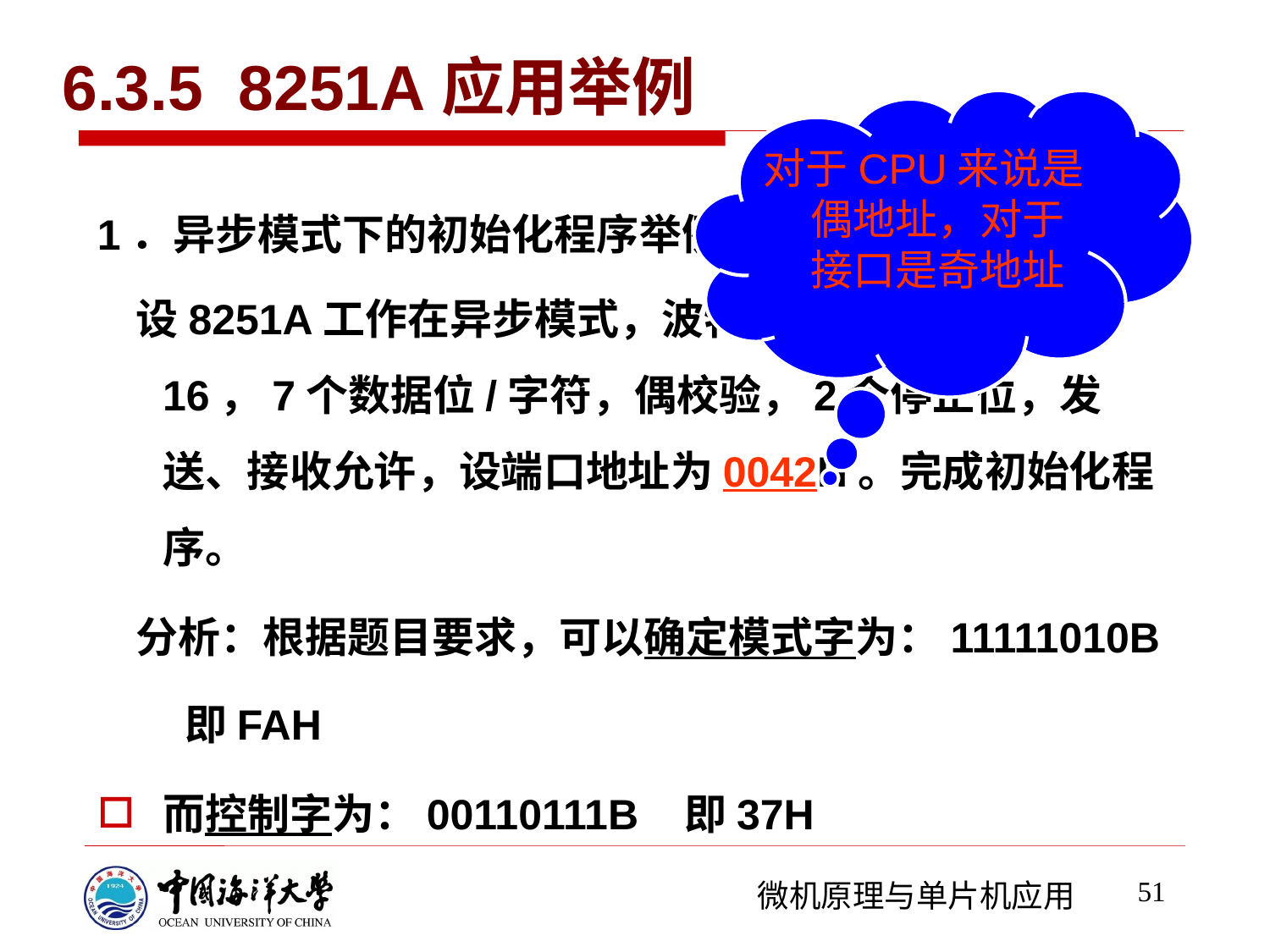

# 6.3.5  8251A应用举例
对于CPU来说是偶地址，对于接口是奇地址
1．异步模式下的初始化程序举例
   设8251A工作在异步模式，波特率系数(因子)为16，7个数据位/字符，偶校验，2个停止位，发送、接收允许，设端口地址为0042H。完成初始化程序。
   分析：根据题目要求，可以确定模式字为：11111010B   即FAH
而控制字为：00110111B   即37H

51